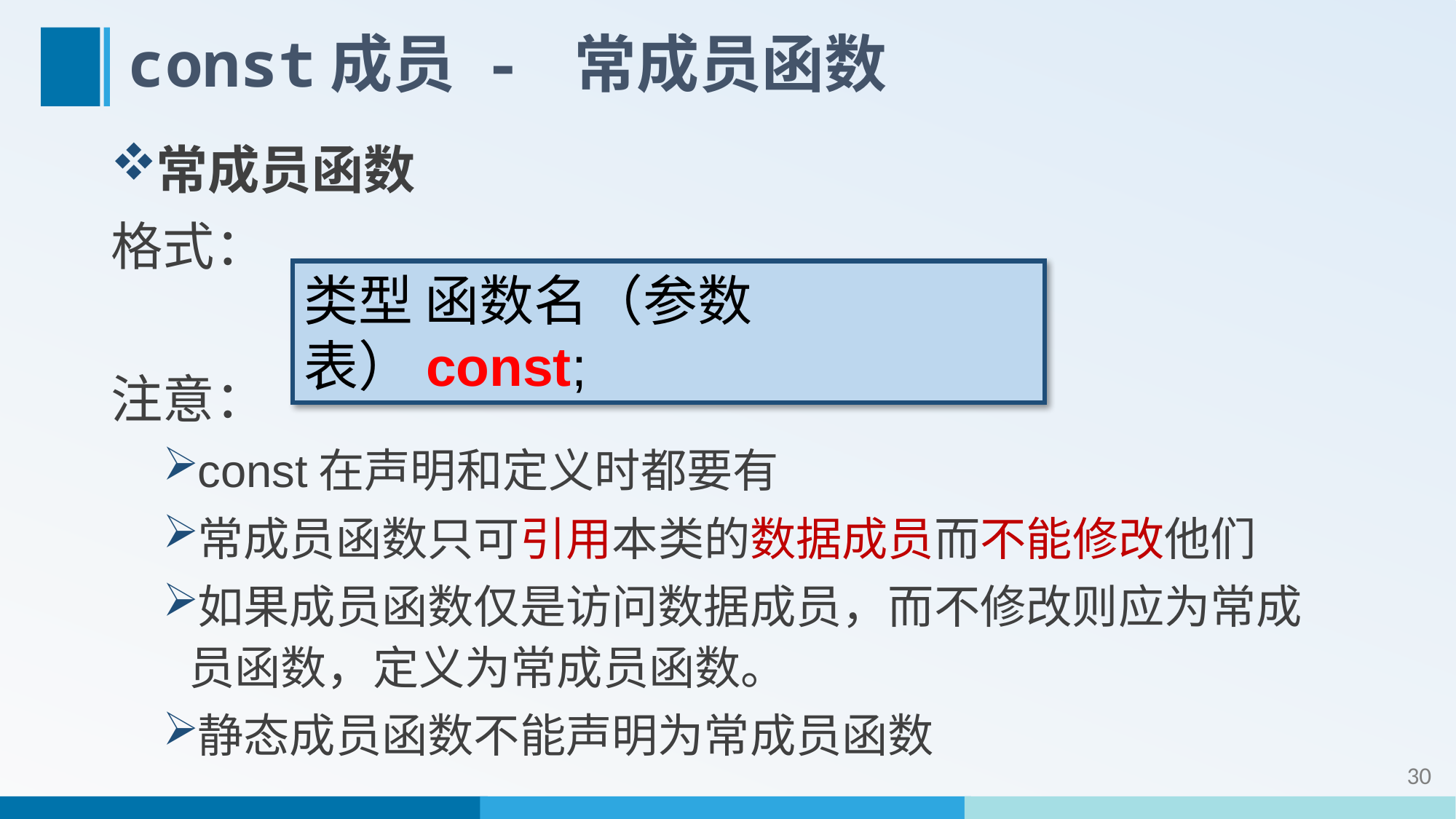

# const成员 - 常成员函数
常成员函数
格式：

注意：
const在声明和定义时都要有
常成员函数只可引用本类的数据成员而不能修改他们
如果成员函数仅是访问数据成员，而不修改则应为常成员函数，定义为常成员函数。
静态成员函数不能声明为常成员函数
类型 函数名（参数表）const;